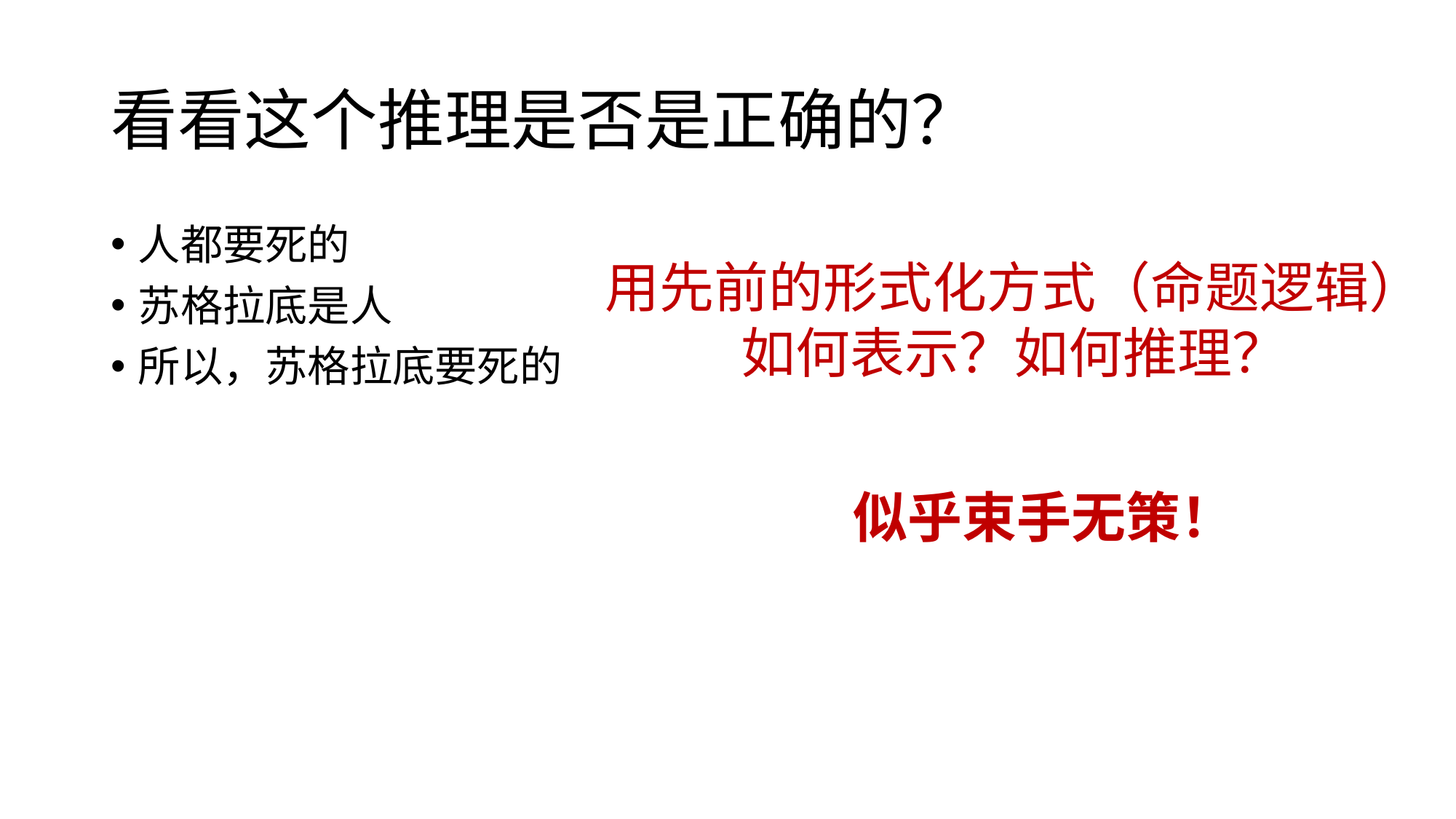

# 看看这个推理是否是正确的？
人都要死的
苏格拉底是人
所以，苏格拉底要死的

用先前的形式化方式（命题逻辑）
如何表示？如何推理？
似乎束手无策！